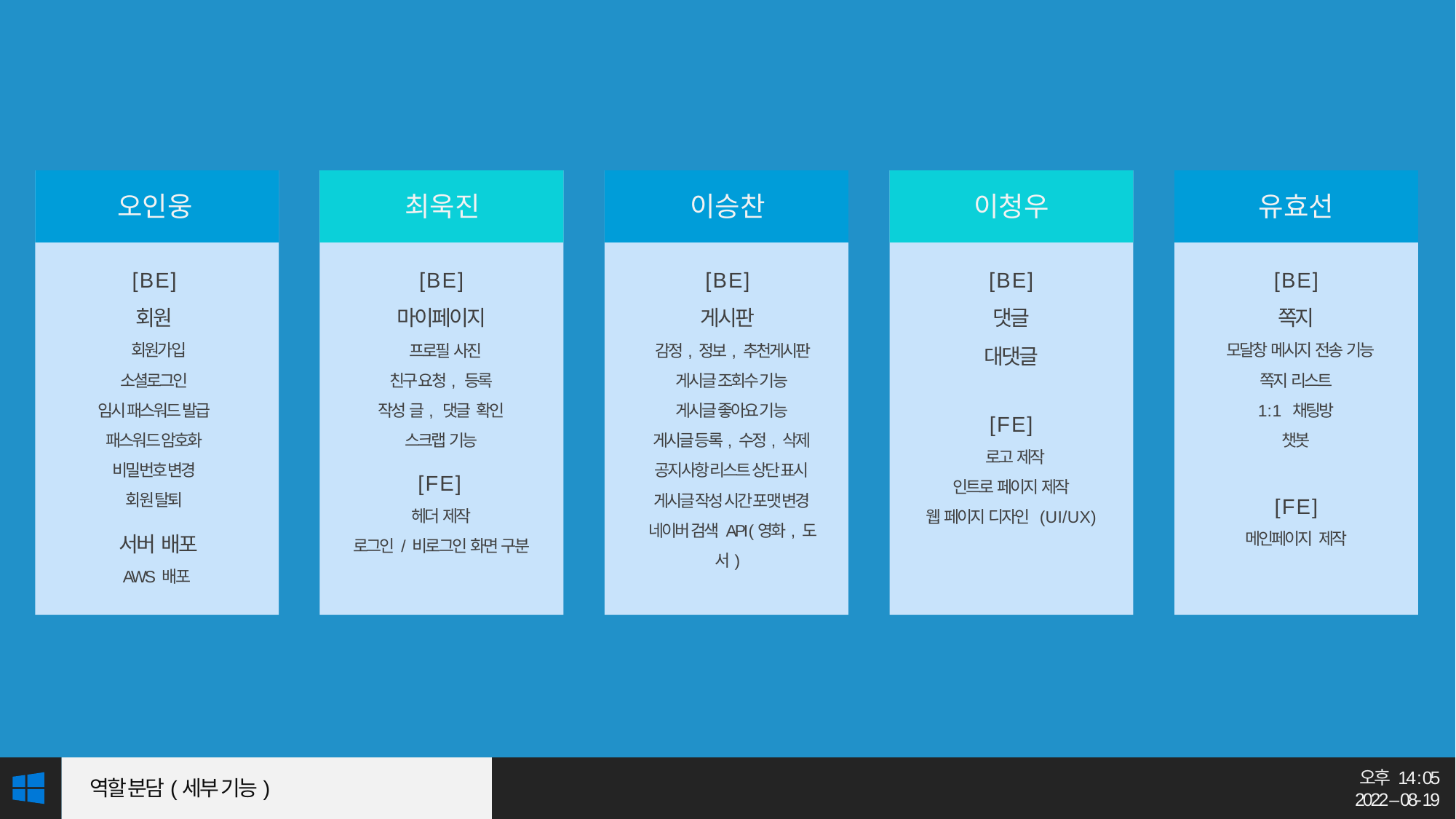

오인웅
최욱진
이승찬
이청우
유효선

[ B E ]
회원
 회원가입
소셜로그인
임시 패스워드 발급
패스워드 암호화
비밀번호 변경
회원 탈퇴

 서버  배포
 AWS 배포

[ B E ]
마이페이지
 프로필  사진
친구 요청,  등록
작성  글,  댓글   확인
스크랩  기능

[ F E ]
헤더  제작
로그인 / 비로그인  화면  구분
[ B E ]
게시판
  감정, 정보, 추천게시판
 게시글 조회수 기능
 게시글 좋아요 기능
 게시글 등록, 수정, 삭제
 공지사항 리스트 상단 표시
 게시글 작성 시간 포맷 변경
 네이버 검색 API (영화, 도서)

[ B E ]
댓글
대댓글

[ F E ]
 로고  제작
인트로  페이지  제작
웹  페이지  디자인  ( U I / U X )

[ B E ]
쪽지
 모달창  메시지  전송  기능
쪽지  리스트
1 : 1   채팅방
챗봇

[ F E ]
메인페이지   제작

오후 14 : 05
2022 – 08- 19
역할 분담(세부 기능)